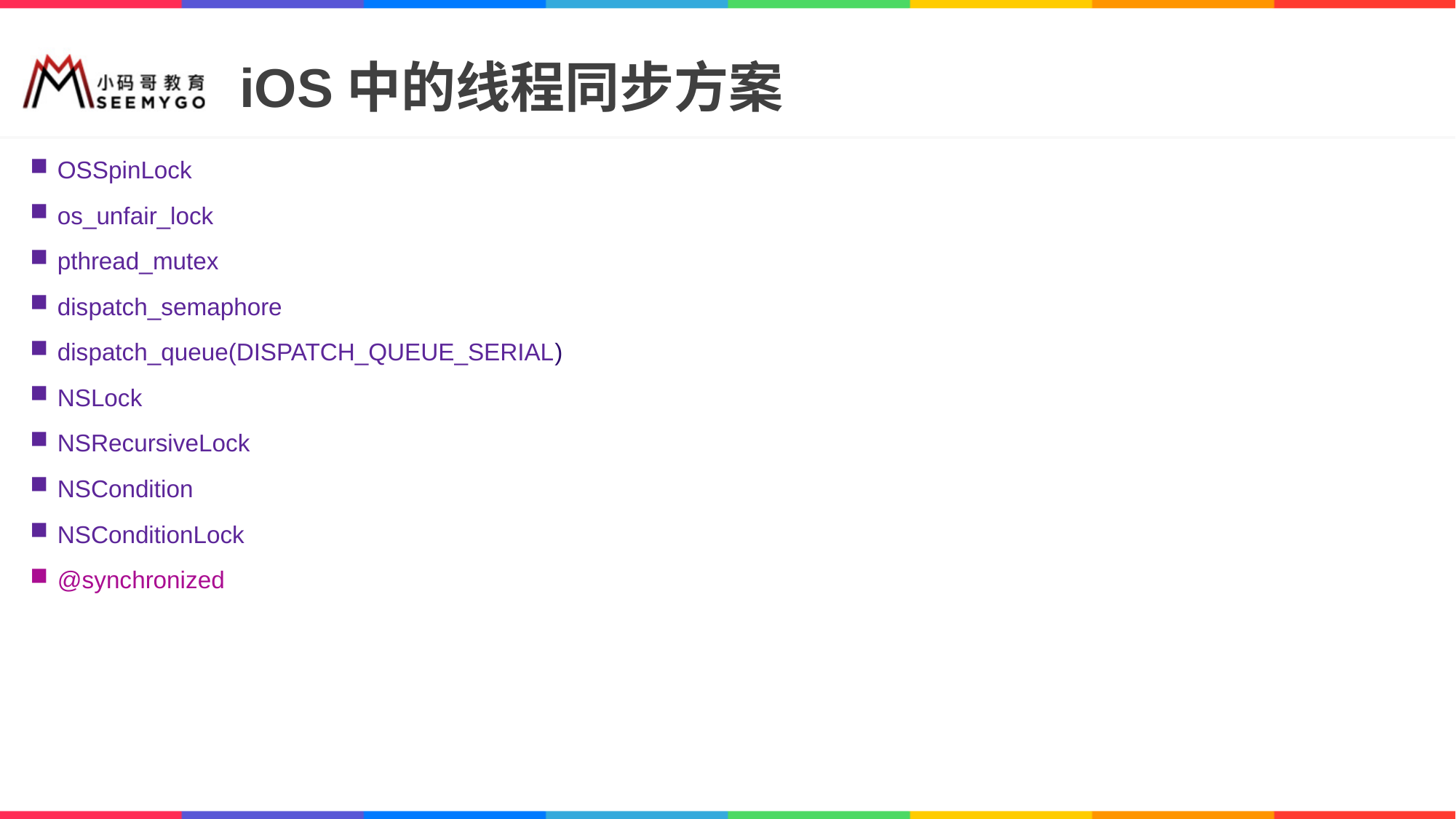

# iOS中的线程同步方案
OSSpinLock
os_unfair_lock
pthread_mutex
dispatch_semaphore
dispatch_queue(DISPATCH_QUEUE_SERIAL)
NSLock
NSRecursiveLock
NSCondition
NSConditionLock
@synchronized